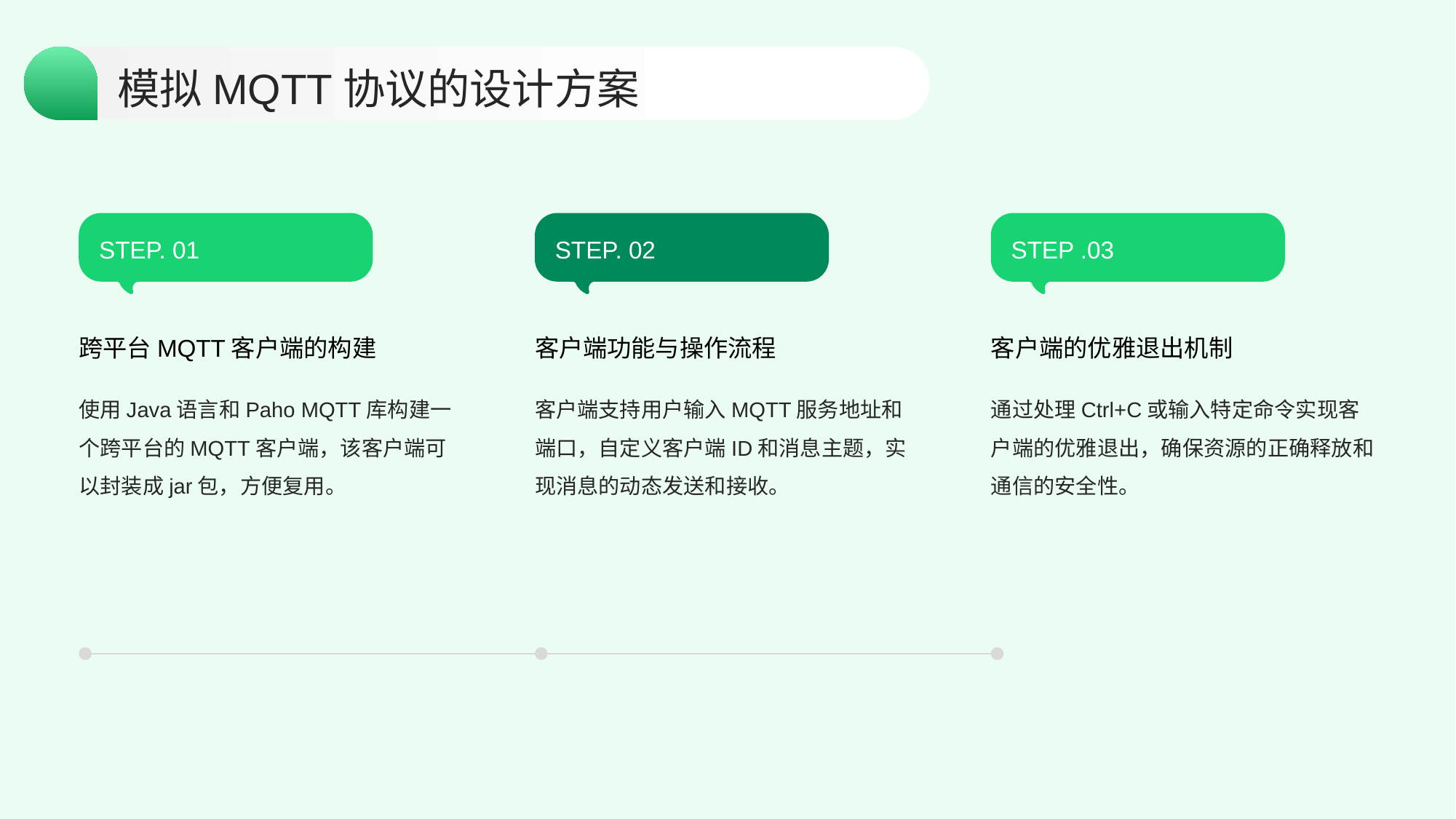

模拟MQTT协议的设计方案

STEP. 01
STEP. 02
STEP .03
跨平台MQTT客户端的构建
客户端功能与操作流程
客户端的优雅退出机制
使用Java语言和Paho MQTT库构建一个跨平台的MQTT客户端，该客户端可以封装成jar包，方便复用。
客户端支持用户输入MQTT服务地址和端口，自定义客户端ID和消息主题，实现消息的动态发送和接收。
通过处理Ctrl+C或输入特定命令实现客户端的优雅退出，确保资源的正确释放和通信的安全性。